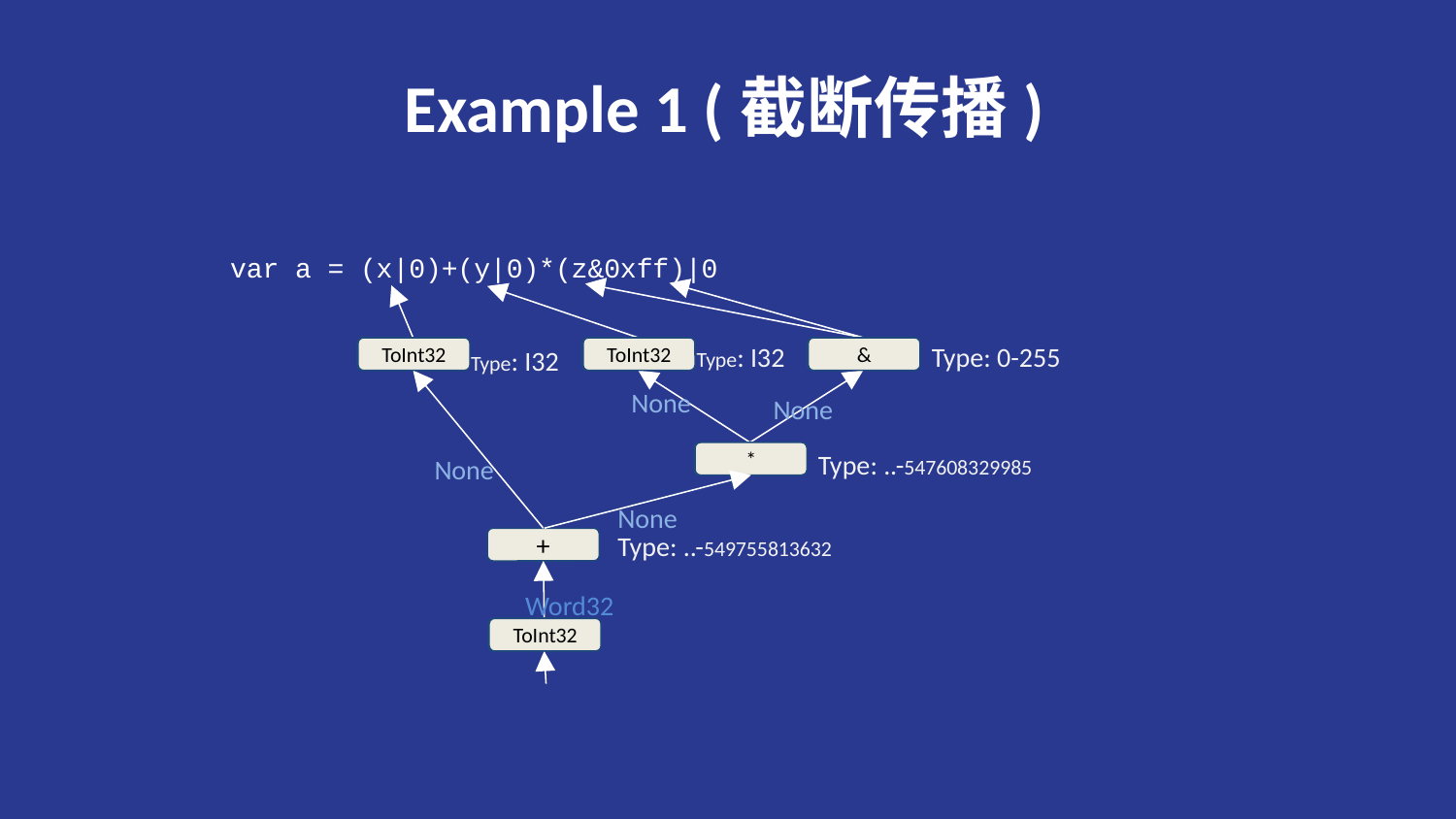

# Example 1 (截断传播)
var a = (x|0)+(y|0)*(z&0xff)|0
Type: I32
Type: 0-255
Type: I32
ToInt32
ToInt32
ToInt32
ToInt32
&
&
None
None
Type: ..-547608329985
None
*
*
None
Type: ..-549755813632
+
Word32
ToInt32
ToInt32